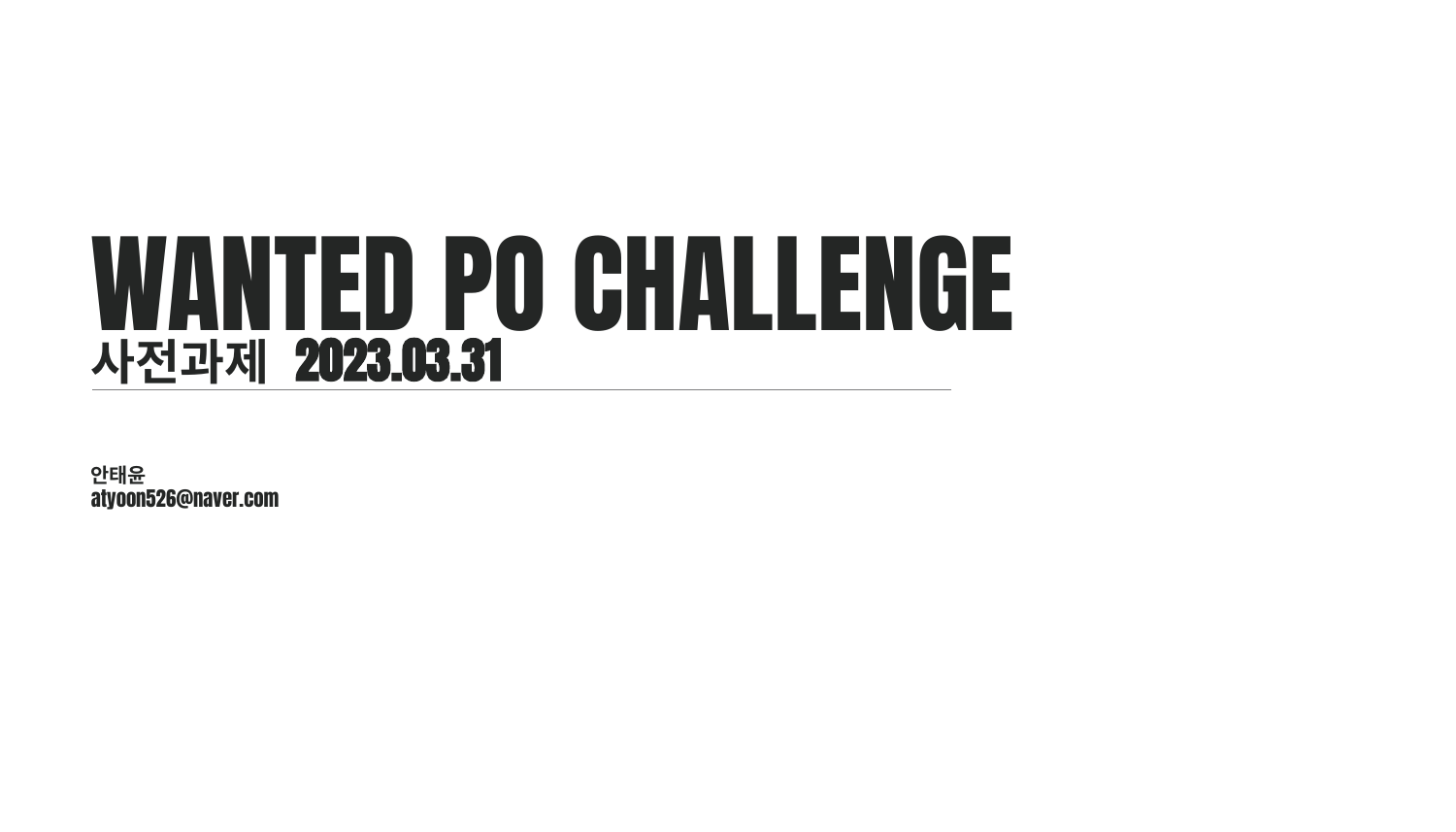

WANTED PO CHALLENGE
사전과제 2023.03.31
안태윤
atyoon526@naver.com